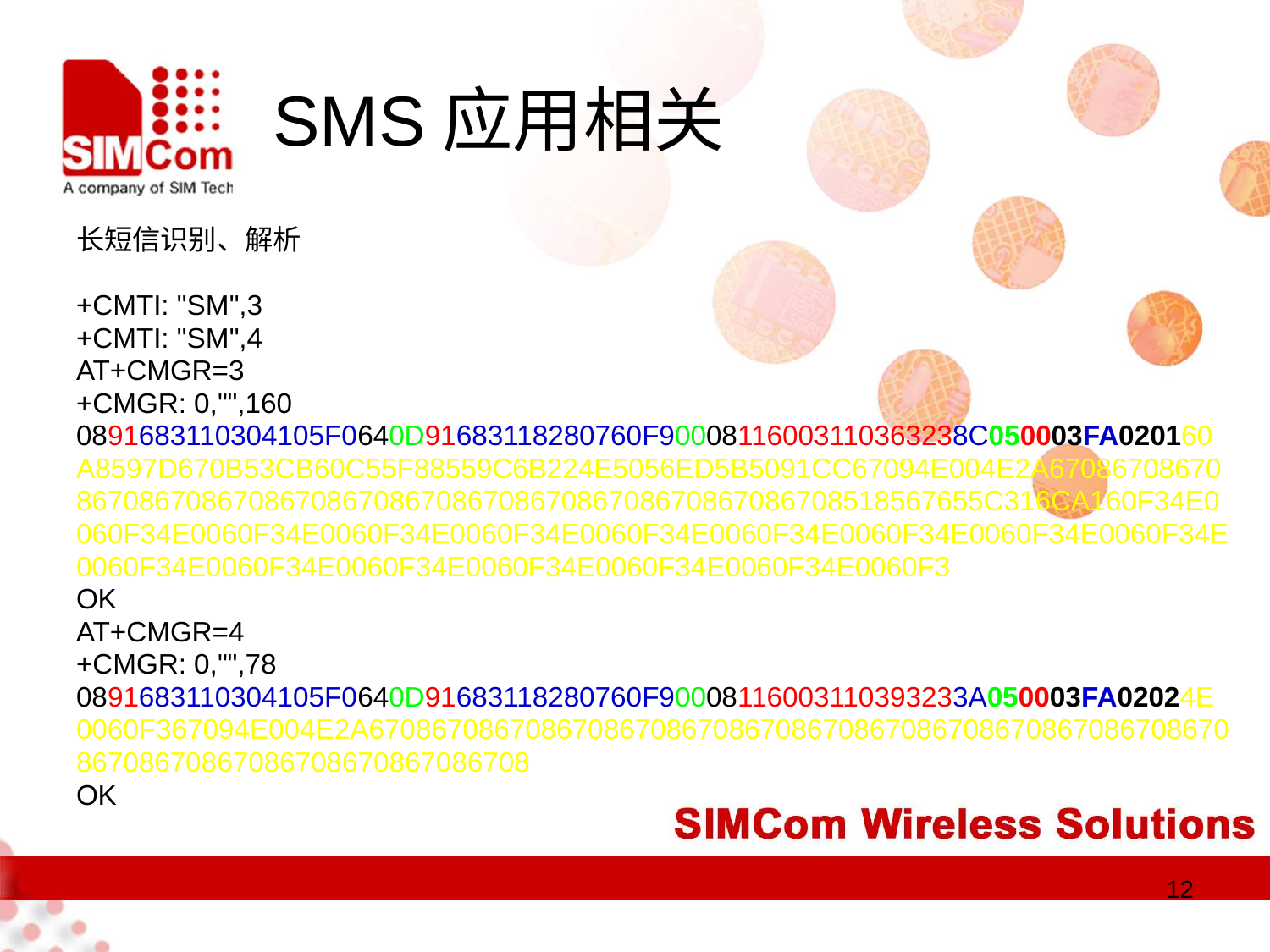

# SMS应用相关
长短信识别、解析

+CMTI: "SM",3
+CMTI: "SM",4
AT+CMGR=3
+CMGR: 0,"",160
0891683110304105F0640D91683118280760F90008116003110363238C050003FA020160
A8597D670B53CB60C55F88559C6B224E5056ED5B5091CC67094E004E2A67086708670
8670867086708670867086708670867086708670867086708518567655C316CA160F34E0
060F34E0060F34E0060F34E0060F34E0060F34E0060F34E0060F34E0060F34E0060F34E
0060F34E0060F34E0060F34E0060F34E0060F34E0060F34E0060F3
OK
AT+CMGR=4
+CMGR: 0,"",78
0891683110304105F0640D91683118280760F90008116003110393233A050003FA02024E
0060F367094E004E2A6708670867086708670867086708670867086708670867086708670
86708670867086708670867086708
OK

12